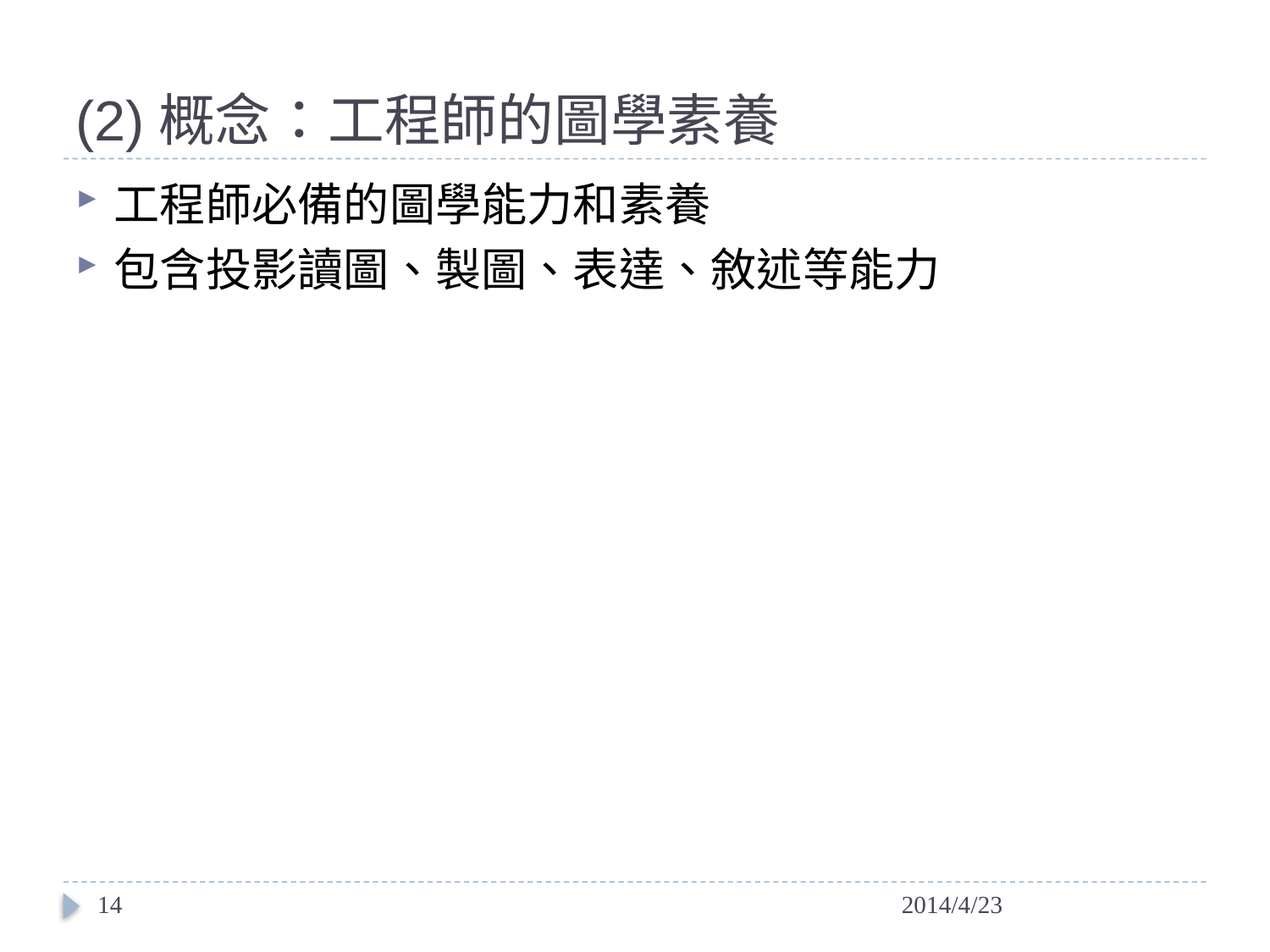

# (2)概念：工程師的圖學素養
工程師必備的圖學能力和素養
包含投影讀圖、製圖、表達、敘述等能力

14
2014/4/23